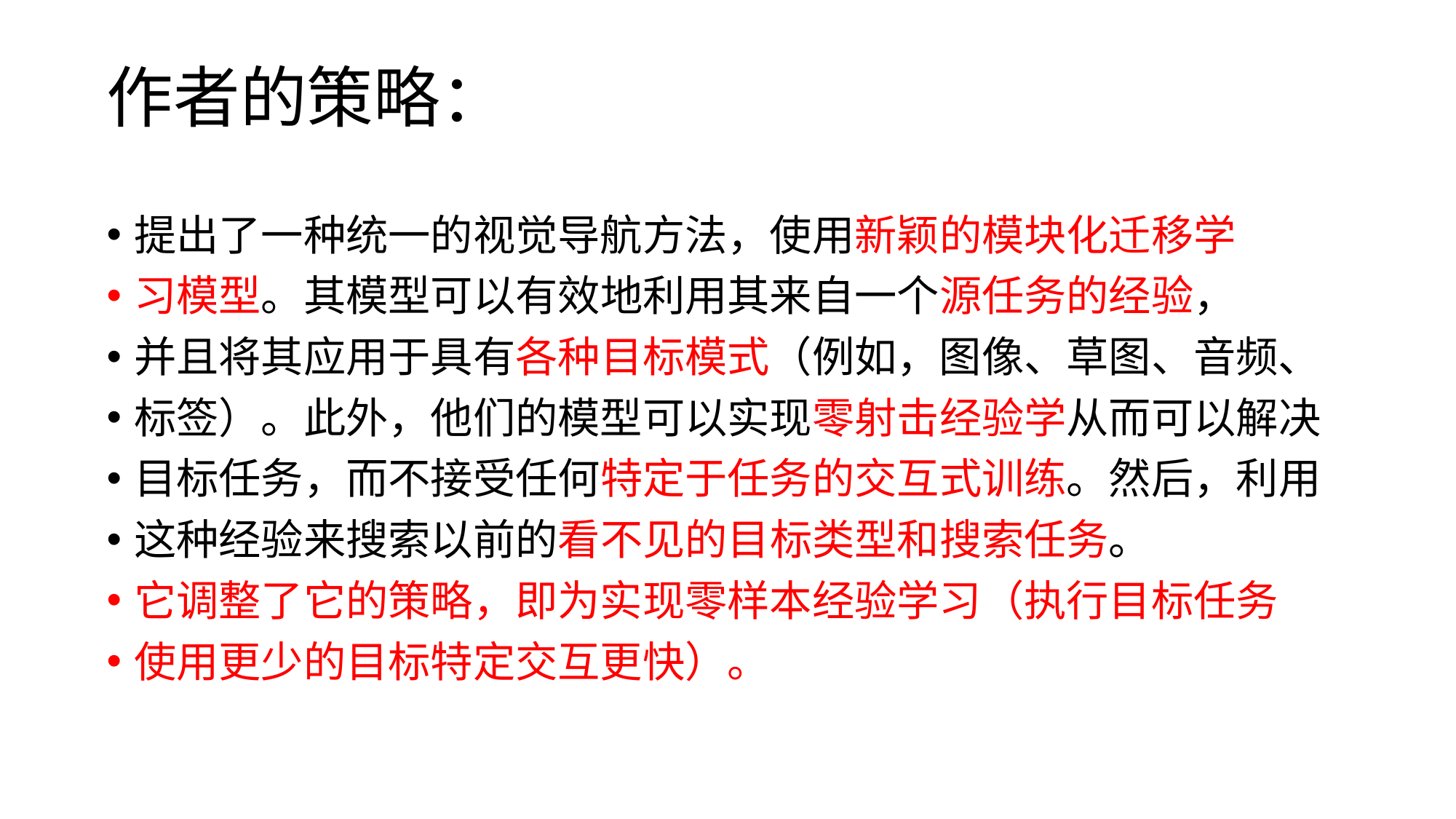

# 作者的策略：

提出了一种统一的视觉导航方法，使用新颖的模块化迁移学
习模型。其模型可以有效地利用其来自一个源任务的经验，
并且将其应用于具有各种目标模式（例如，图像、草图、音频、
标签）。此外，他们的模型可以实现零射击经验学从而可以解决
目标任务，而不接受任何特定于任务的交互式训练。然后，利用
这种经验来搜索以前的看不见的目标类型和搜索任务。
它调整了它的策略，即为实现零样本经验学习（执行目标任务
使用更少的目标特定交互更快）。